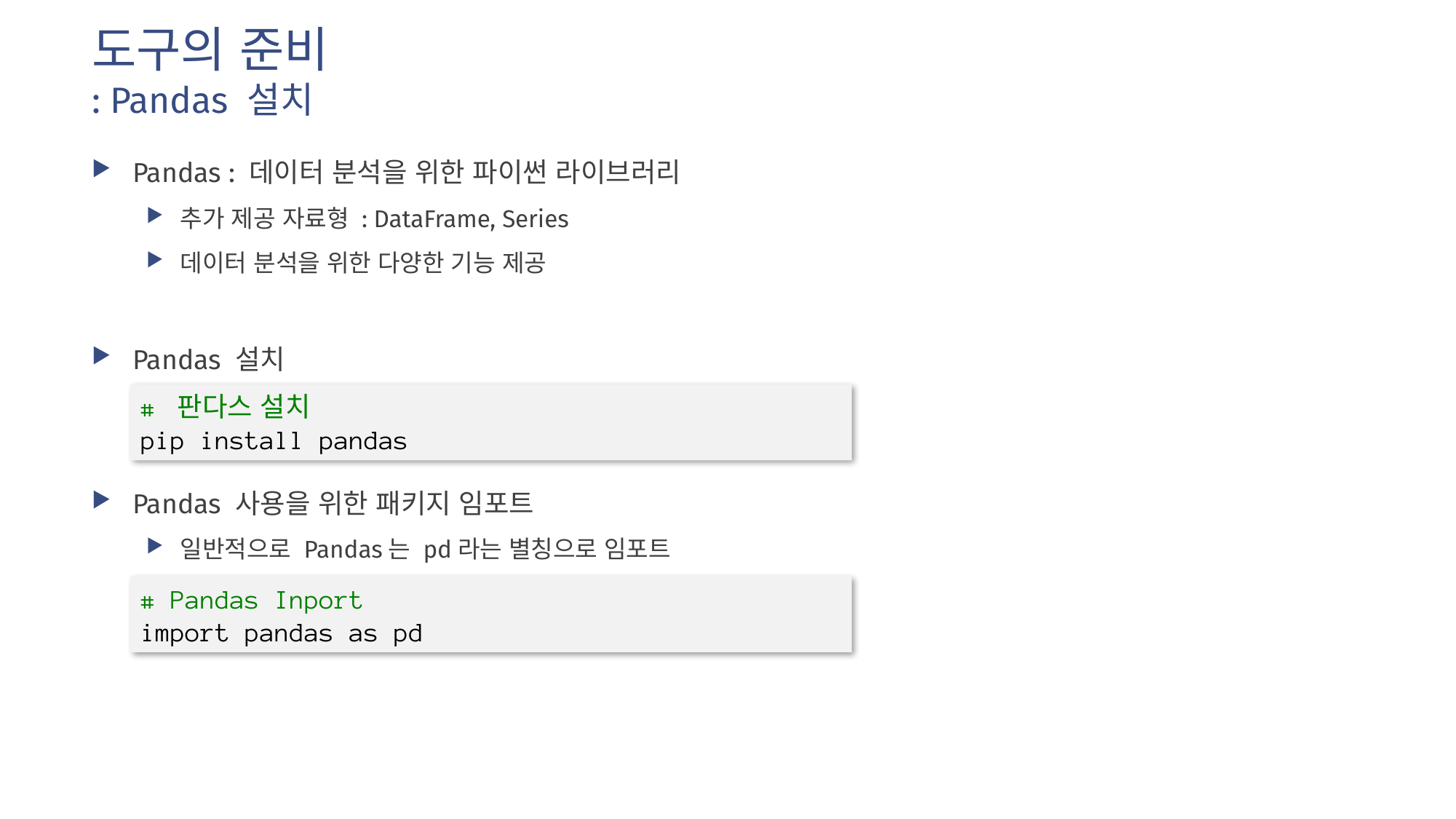

# 도구의 준비 : Pandas 설치
Pandas : 데이터 분석을 위한 파이썬 라이브러리
추가 제공 자료형 : DataFrame, Series
데이터 분석을 위한 다양한 기능 제공

Pandas 설치

Pandas 사용을 위한 패키지 임포트
일반적으로 Pandas는 pd라는 별칭으로 임포트
# 판다스 설치
pip install pandas
# Pandas Inport
import pandas as pd